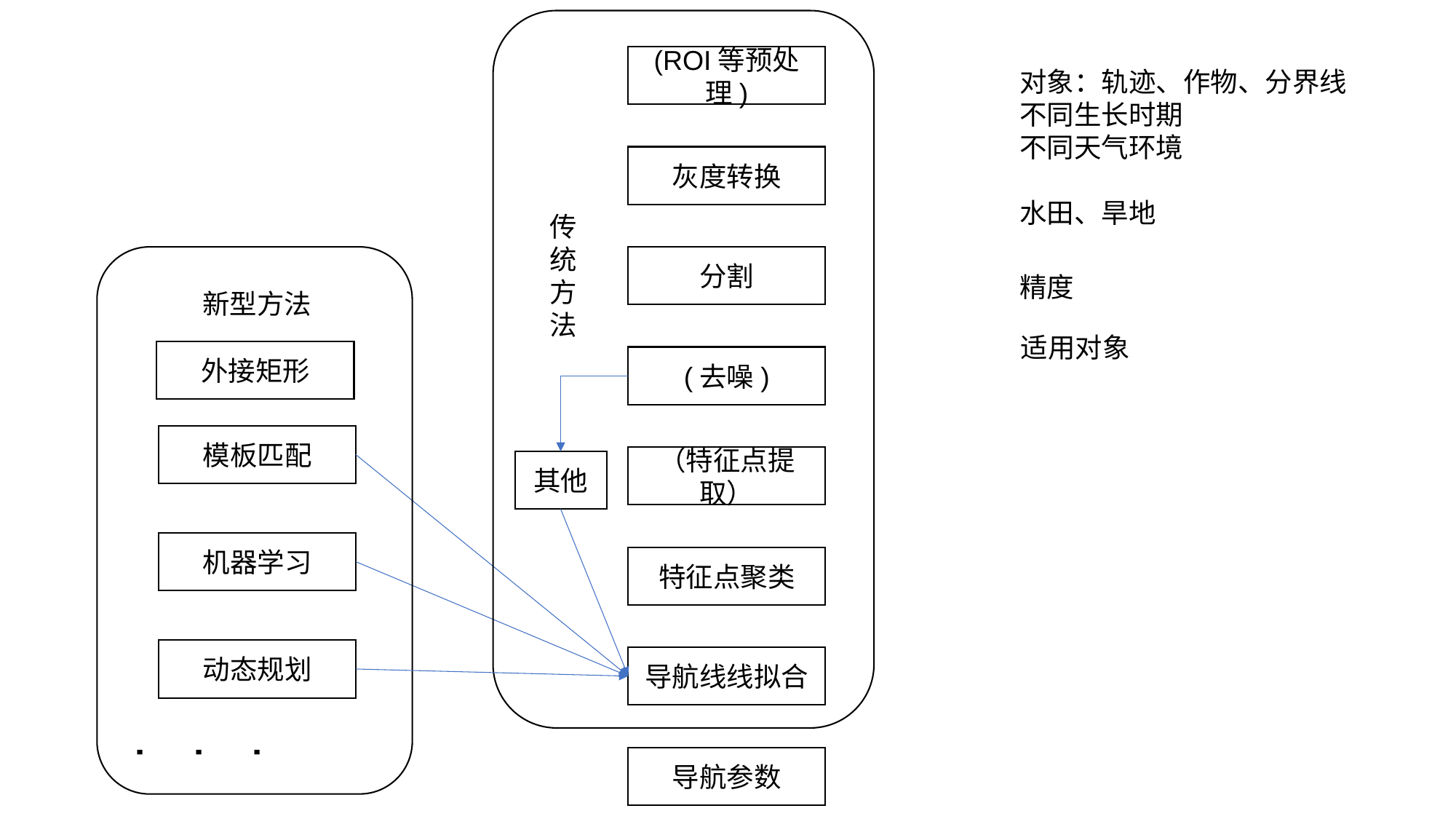

(ROI等预处理)
对象：轨迹、作物、分界线
不同生长时期
不同天气环境

水田、旱地

灰度转换
传统方法

分割
精度
新型方法
适用对象
外接矩形
(去噪)
模板匹配
（特征点提取）
其他
机器学习
特征点聚类
动态规划
导航线线拟合
···
导航参数